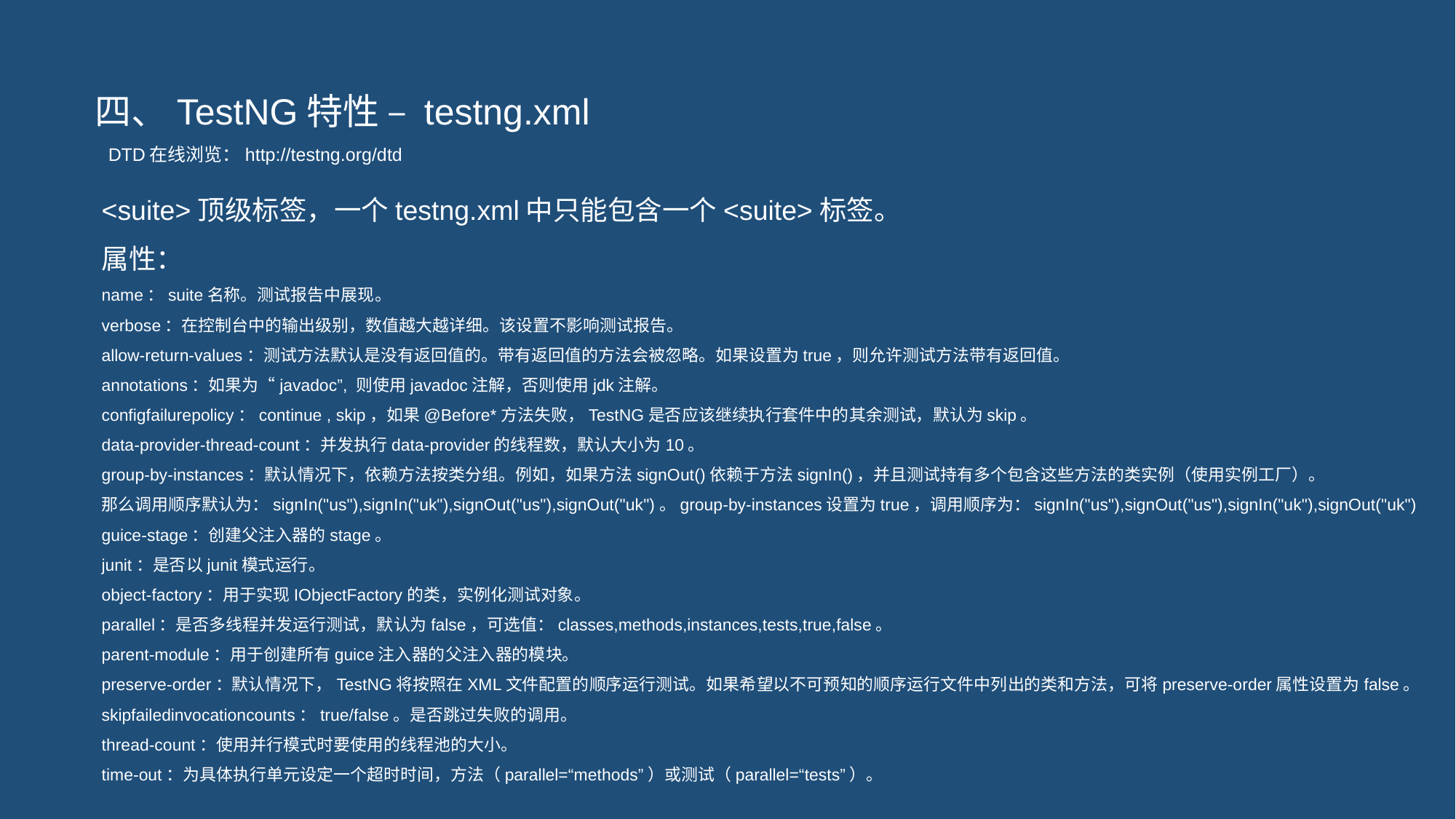

四、TestNG特性 – testng.xml
DTD在线浏览：http://testng.org/dtd
<suite>顶级标签，一个testng.xml中只能包含一个<suite>标签。
属性：
name：suite名称。测试报告中展现。
verbose：在控制台中的输出级别，数值越大越详细。该设置不影响测试报告。
allow-return-values：测试方法默认是没有返回值的。带有返回值的方法会被忽略。如果设置为true，则允许测试方法带有返回值。
annotations：如果为“javadoc”, 则使用javadoc注解，否则使用jdk注解。
configfailurepolicy：continue , skip，如果@Before*方法失败，TestNG是否应该继续执行套件中的其余测试，默认为skip。
data-provider-thread-count：并发执行data-provider的线程数，默认大小为10。
group-by-instances：默认情况下，依赖方法按类分组。例如，如果方法signOut()依赖于方法signIn()，并且测试持有多个包含这些方法的类实例（使用实例工厂）。
那么调用顺序默认为：signIn("us"),signIn("uk"),signOut("us"),signOut("uk")。group-by-instances设置为true，调用顺序为：signIn("us"),signOut("us"),signIn("uk"),signOut("uk")
guice-stage：创建父注入器的stage。
junit：是否以junit模式运行。
object-factory：用于实现IObjectFactory的类，实例化测试对象。
parallel：是否多线程并发运行测试，默认为false，可选值：classes,methods,instances,tests,true,false。
parent-module：用于创建所有guice注入器的父注入器的模块。
preserve-order：默认情况下，TestNG将按照在XML文件配置的顺序运行测试。如果希望以不可预知的顺序运行文件中列出的类和方法，可将preserve-order属性设置为false。
skipfailedinvocationcounts：true/false。是否跳过失败的调用。
thread-count：使用并行模式时要使用的线程池的大小。
time-out：为具体执行单元设定一个超时时间，方法（parallel=“methods”）或测试（parallel=“tests”）。